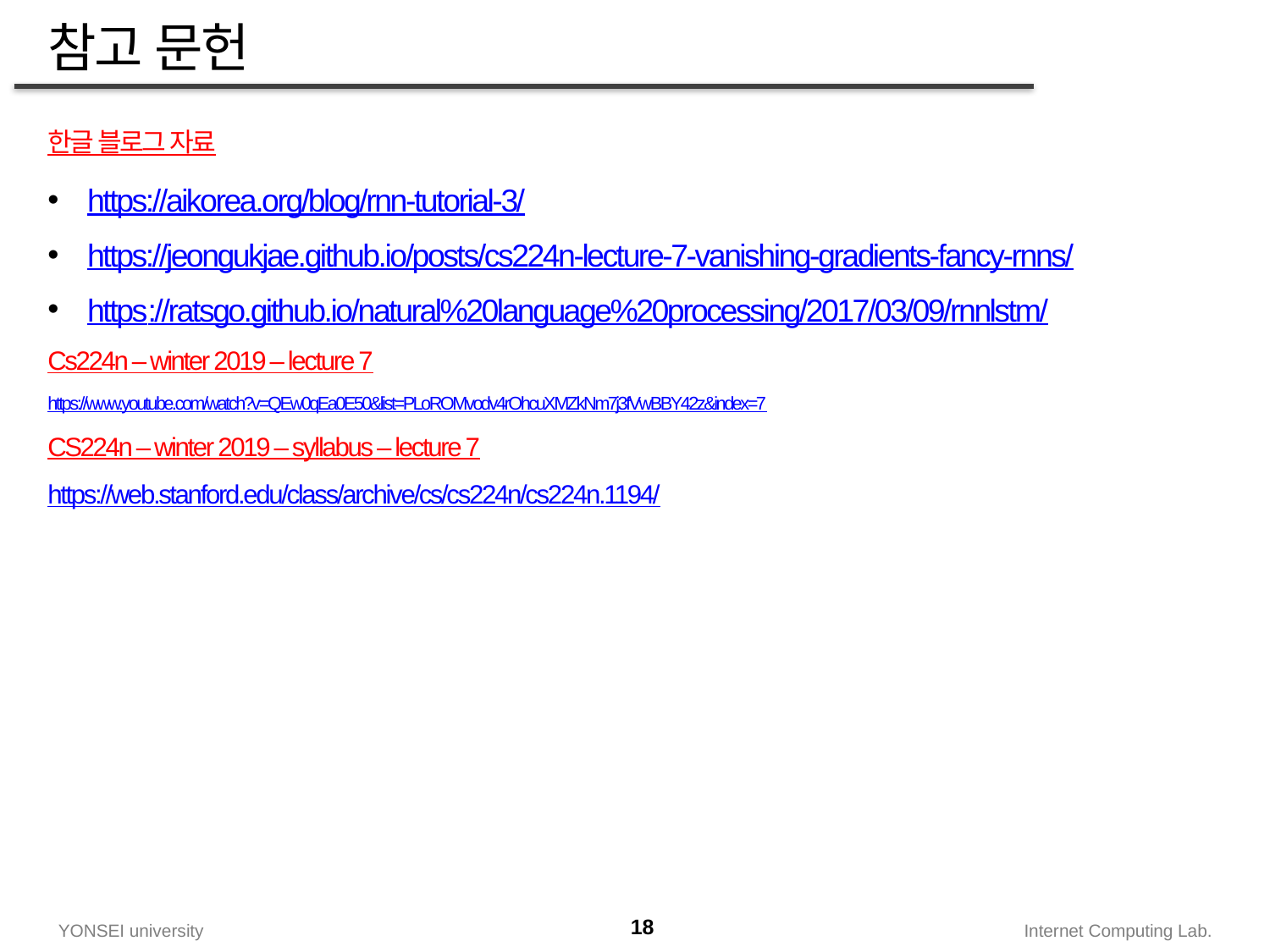

# 참고 문헌
한글 블로그 자료
https://aikorea.org/blog/rnn-tutorial-3/
https://jeongukjae.github.io/posts/cs224n-lecture-7-vanishing-gradients-fancy-rnns/
https://ratsgo.github.io/natural%20language%20processing/2017/03/09/rnnlstm/
Cs224n – winter 2019 – lecture 7
https://www.youtube.com/watch?v=QEw0qEa0E50&list=PLoROMvodv4rOhcuXMZkNm7j3fVwBBY42z&index=7
CS224n – winter 2019 – syllabus – lecture 7
https://web.stanford.edu/class/archive/cs/cs224n/cs224n.1194/

18